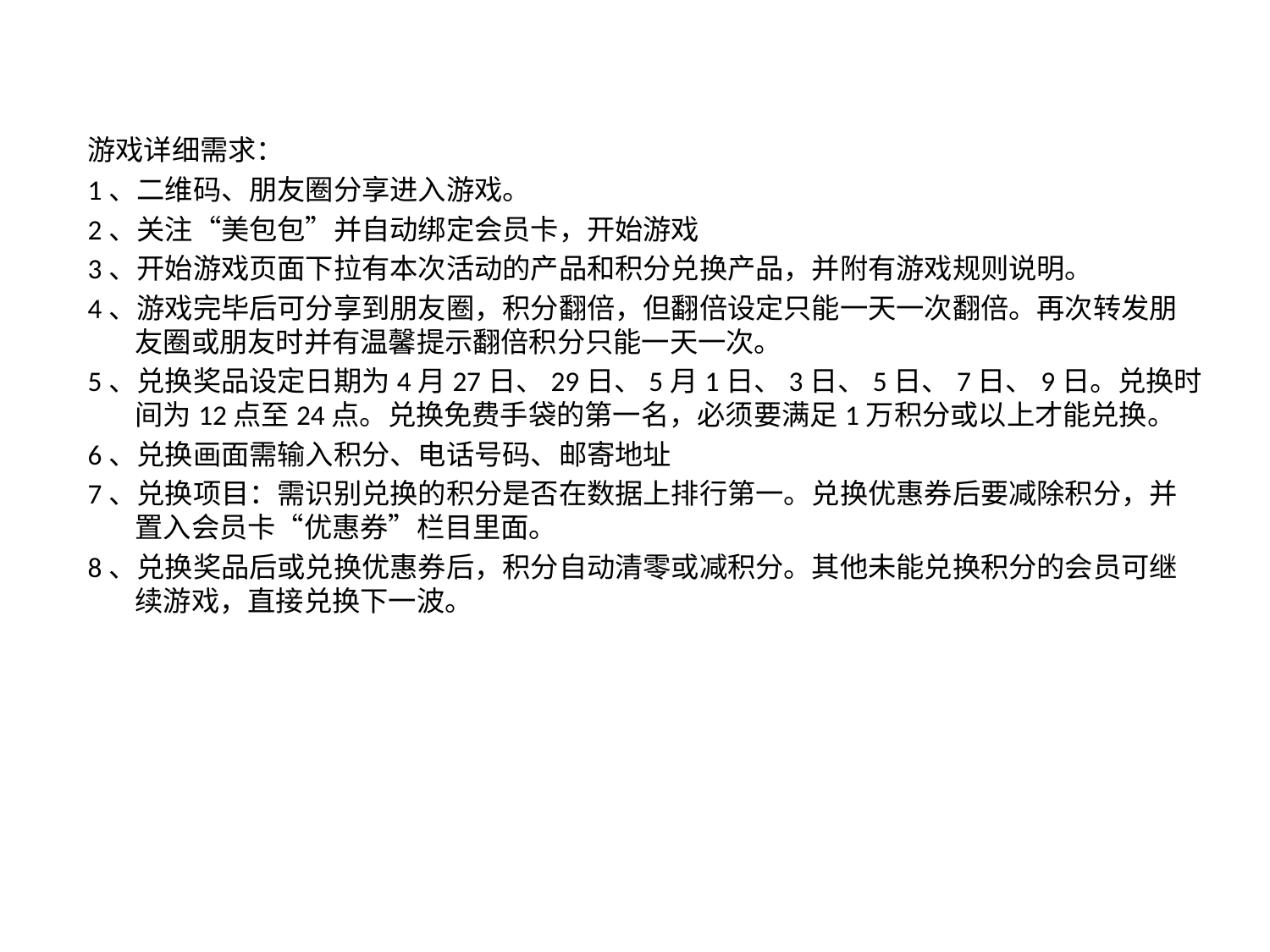

游戏详细需求：
1、二维码、朋友圈分享进入游戏。
2、关注“美包包”并自动绑定会员卡，开始游戏
3、开始游戏页面下拉有本次活动的产品和积分兑换产品，并附有游戏规则说明。
4、游戏完毕后可分享到朋友圈，积分翻倍，但翻倍设定只能一天一次翻倍。再次转发朋友圈或朋友时并有温馨提示翻倍积分只能一天一次。
5、兑换奖品设定日期为4月27日、29日、5月1日、3日、5日、7日、9日。兑换时间为12点至24点。兑换免费手袋的第一名，必须要满足1万积分或以上才能兑换。
6、兑换画面需输入积分、电话号码、邮寄地址
7、兑换项目：需识别兑换的积分是否在数据上排行第一。兑换优惠券后要减除积分，并置入会员卡“优惠券”栏目里面。
8、兑换奖品后或兑换优惠券后，积分自动清零或减积分。其他未能兑换积分的会员可继续游戏，直接兑换下一波。